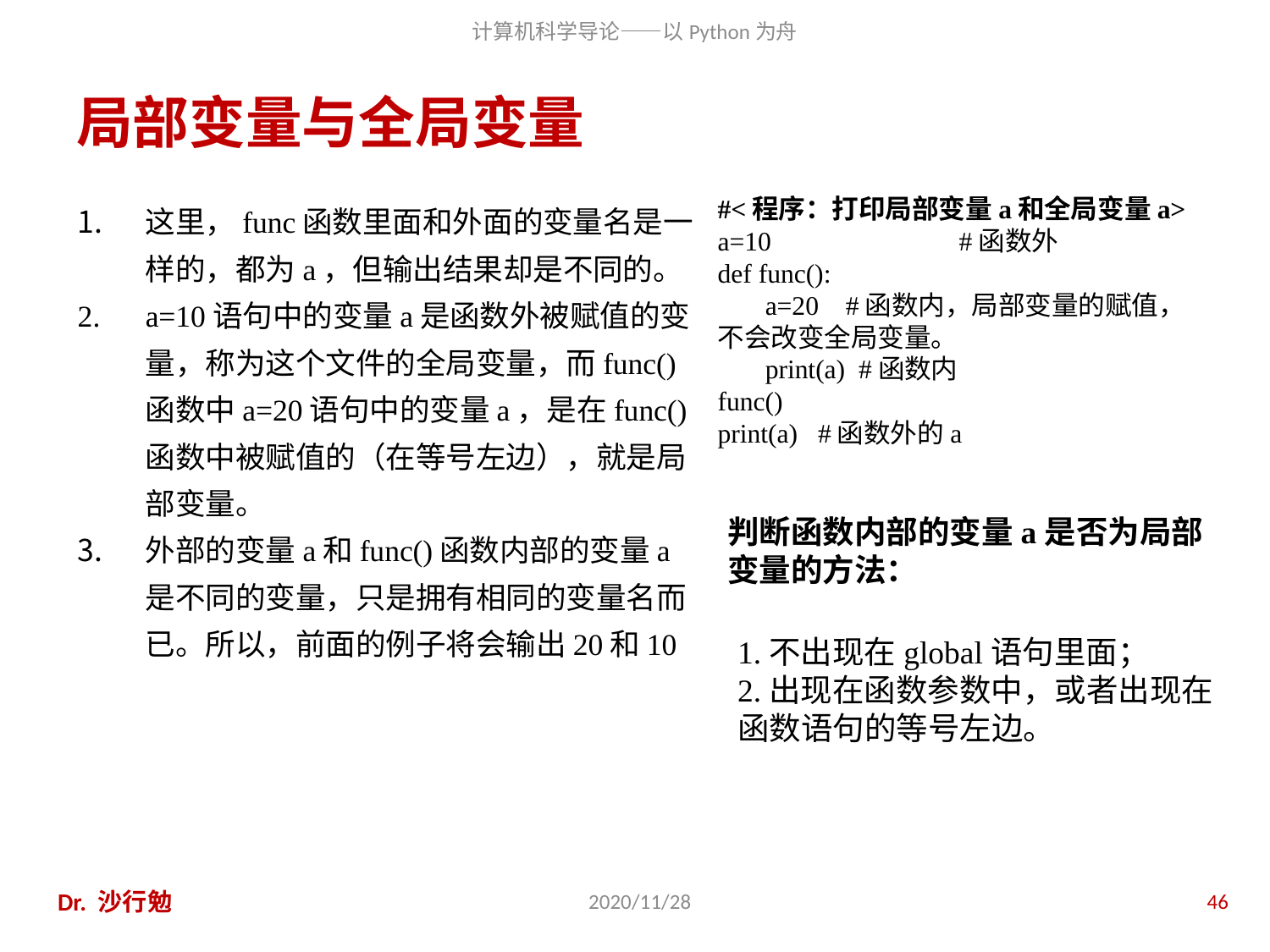

# 局部变量与全局变量
这里，func函数里面和外面的变量名是一样的，都为a，但输出结果却是不同的。
a=10语句中的变量a是函数外被赋值的变量，称为这个文件的全局变量，而func()函数中a=20语句中的变量a，是在func()函数中被赋值的（在等号左边），就是局部变量。
外部的变量a和func()函数内部的变量a是不同的变量，只是拥有相同的变量名而已。所以，前面的例子将会输出20和10
#<程序：打印局部变量a和全局变量a>
a=10		#函数外
def func():
       a=20    #函数内，局部变量的赋值，不会改变全局变量。
       print(a)  #函数内
func()
print(a)   #函数外的a

判断函数内部的变量a是否为局部变量的方法：
1.不出现在global语句里面；
2.出现在函数参数中，或者出现在函数语句的等号左边。
Dr. 沙行勉
2020/11/28
46